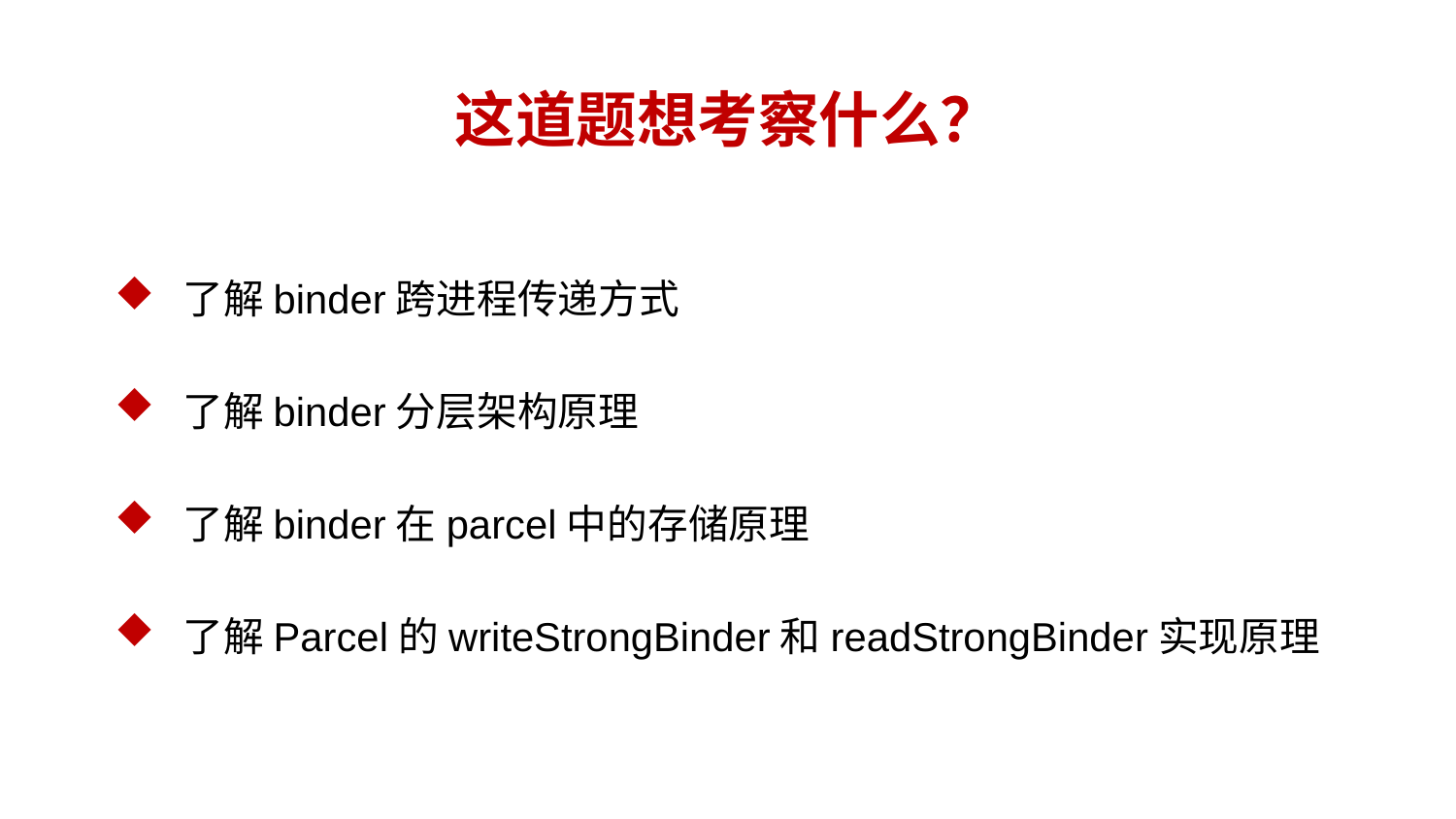

# 这道题想考察什么？
  了解binder跨进程传递方式
  了解binder分层架构原理
  了解binder在parcel中的存储原理
  了解Parcel的writeStrongBinder和readStrongBinder实现原理